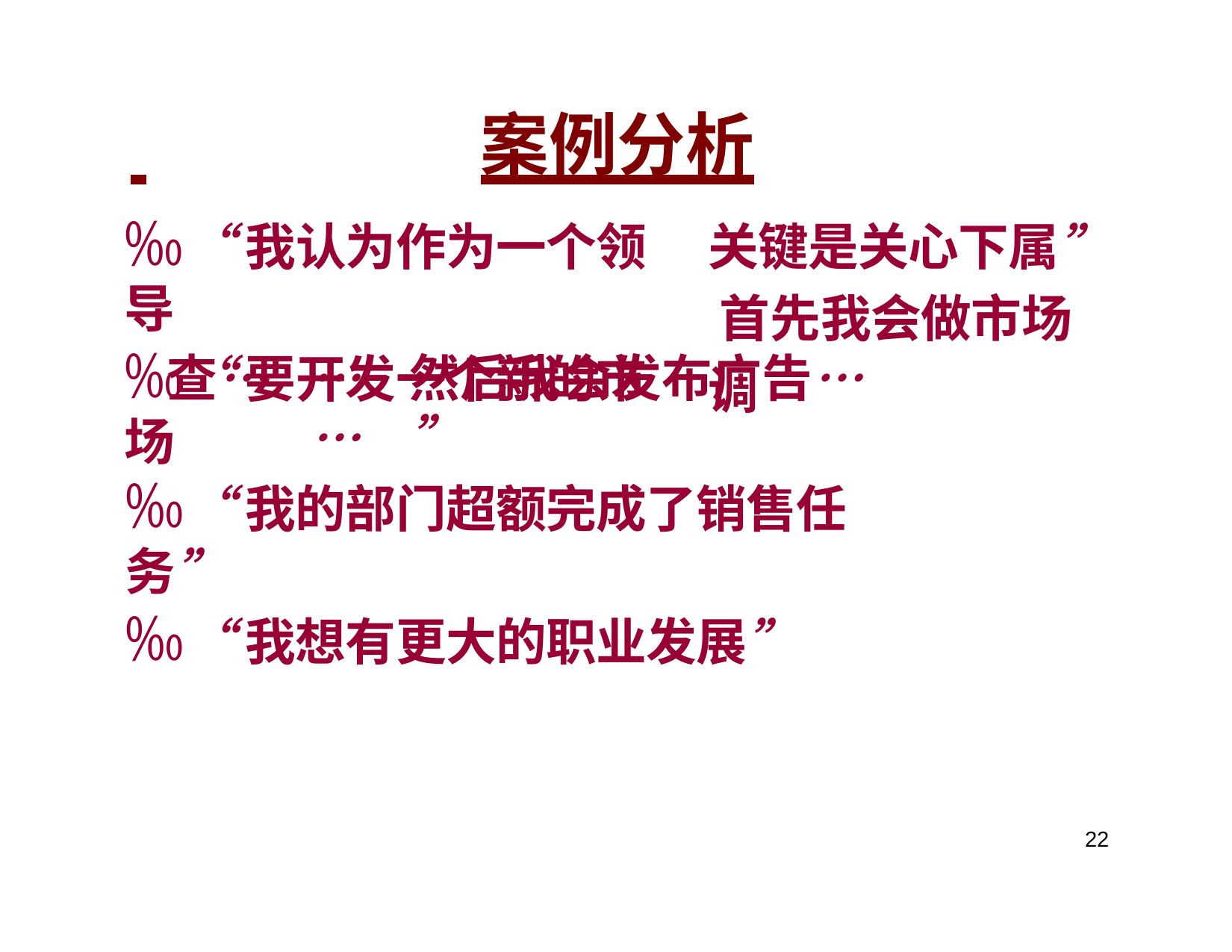

# 案例分析
关键是关心下属”  首先我会做市场调
‰“我认为作为一个领导
‰“要开发一个新的市场
查…	…	然后我会发布广告…	…	”
‰“我的部门超额完成了销售任务”
‰“我想有更大的职业发展”
22